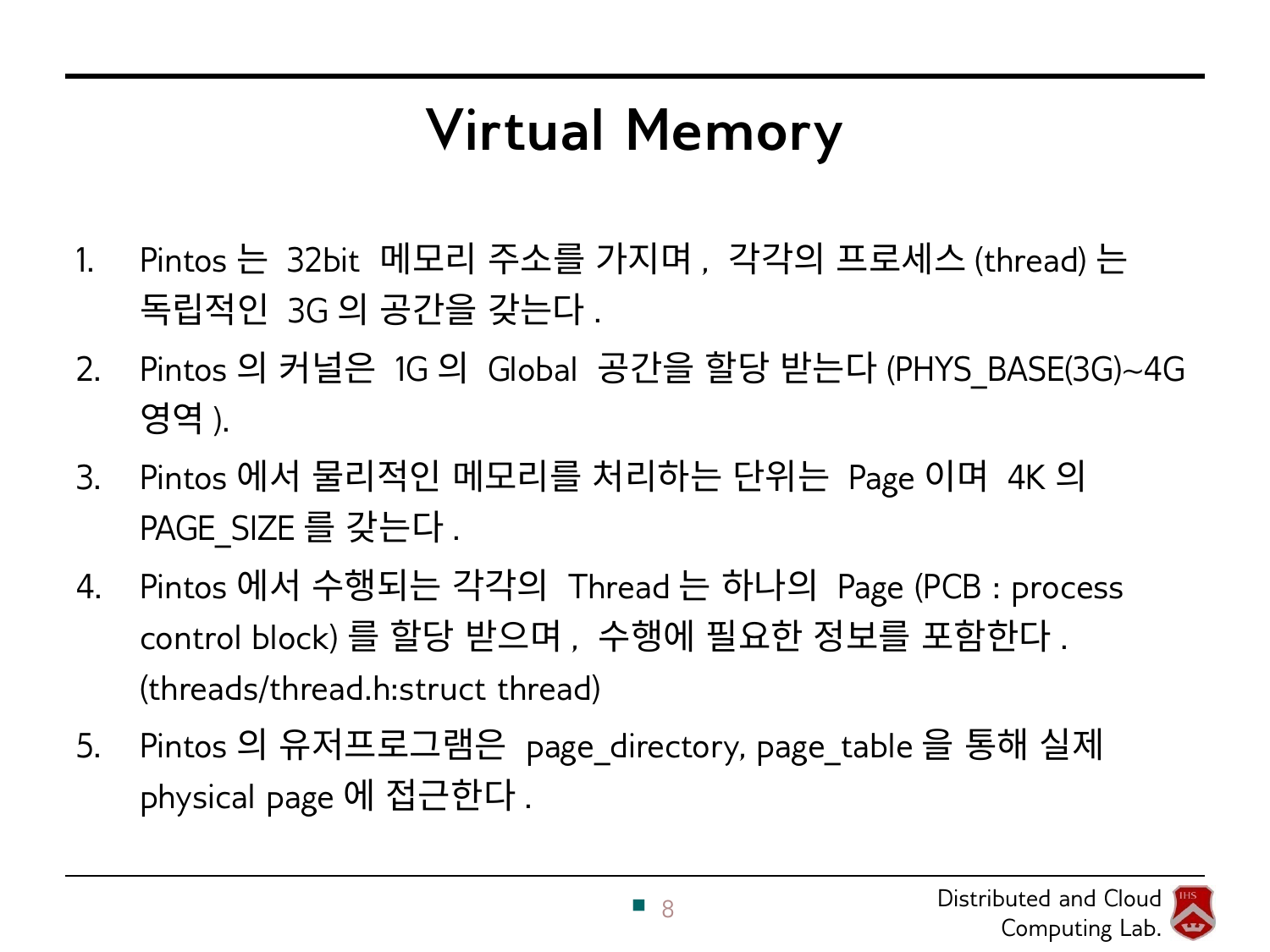

# Virtual Memory
Pintos는 32bit 메모리 주소를 가지며, 각각의 프로세스(thread)는 독립적인 3G의 공간을 갖는다.
Pintos의 커널은 1G의 Global 공간을 할당 받는다(PHYS_BASE(3G)~4G 영역).
Pintos에서 물리적인 메모리를 처리하는 단위는 Page이며 4K의 PAGE_SIZE를 갖는다.
Pintos에서 수행되는 각각의 Thread는 하나의 Page (PCB : process control block)를 할당 받으며, 수행에 필요한 정보를 포함한다. (threads/thread.h:struct thread)
Pintos의 유저프로그램은 page_directory, page_table을 통해 실제 physical page에 접근한다.
8